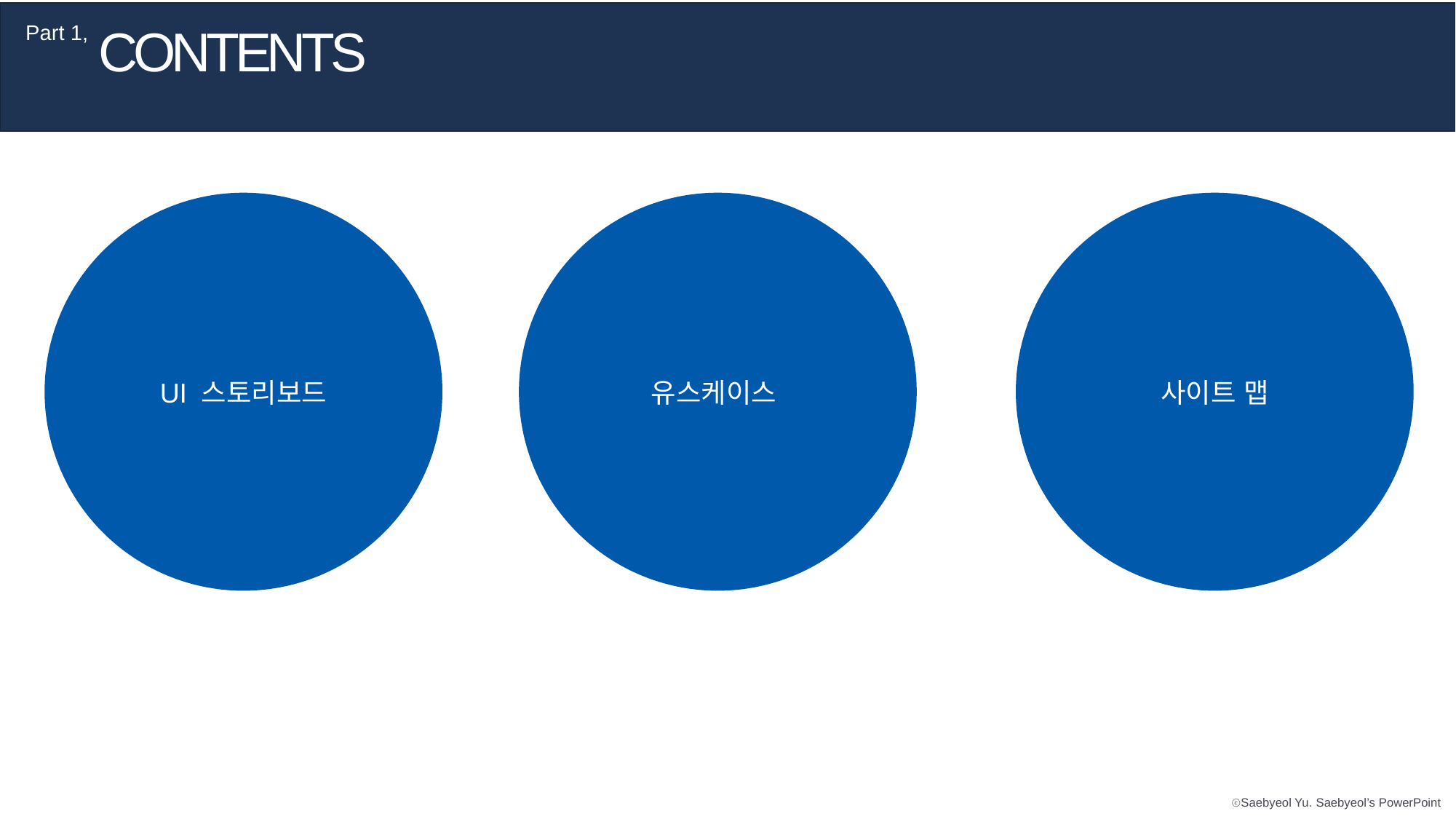

CONTENTS
Part 1,
유스케이스
사이트 맵
UI 스토리보드

Hello

              World